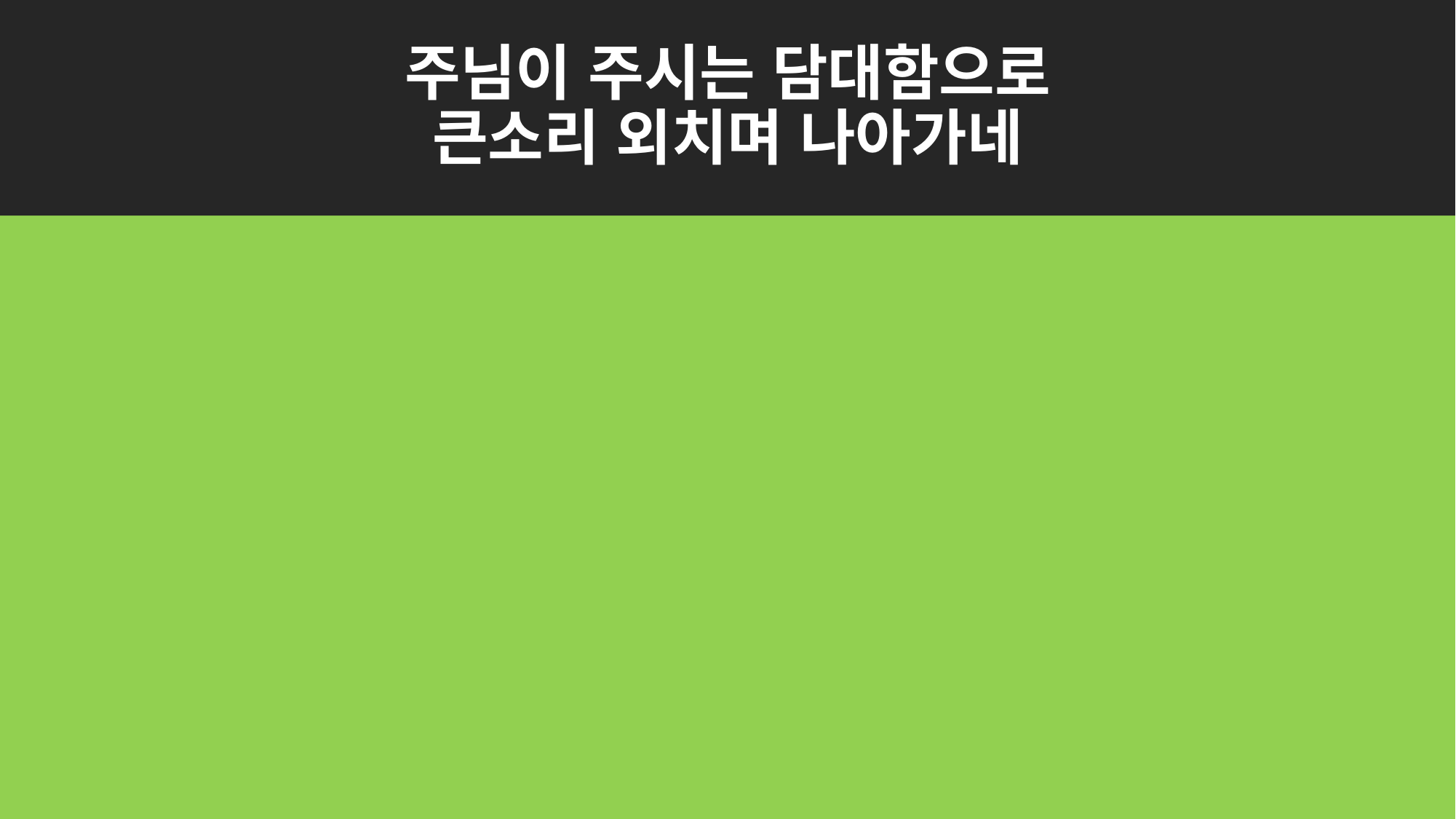

# 주님이 주시는 담대함으로 큰소리 외치며 나아가네